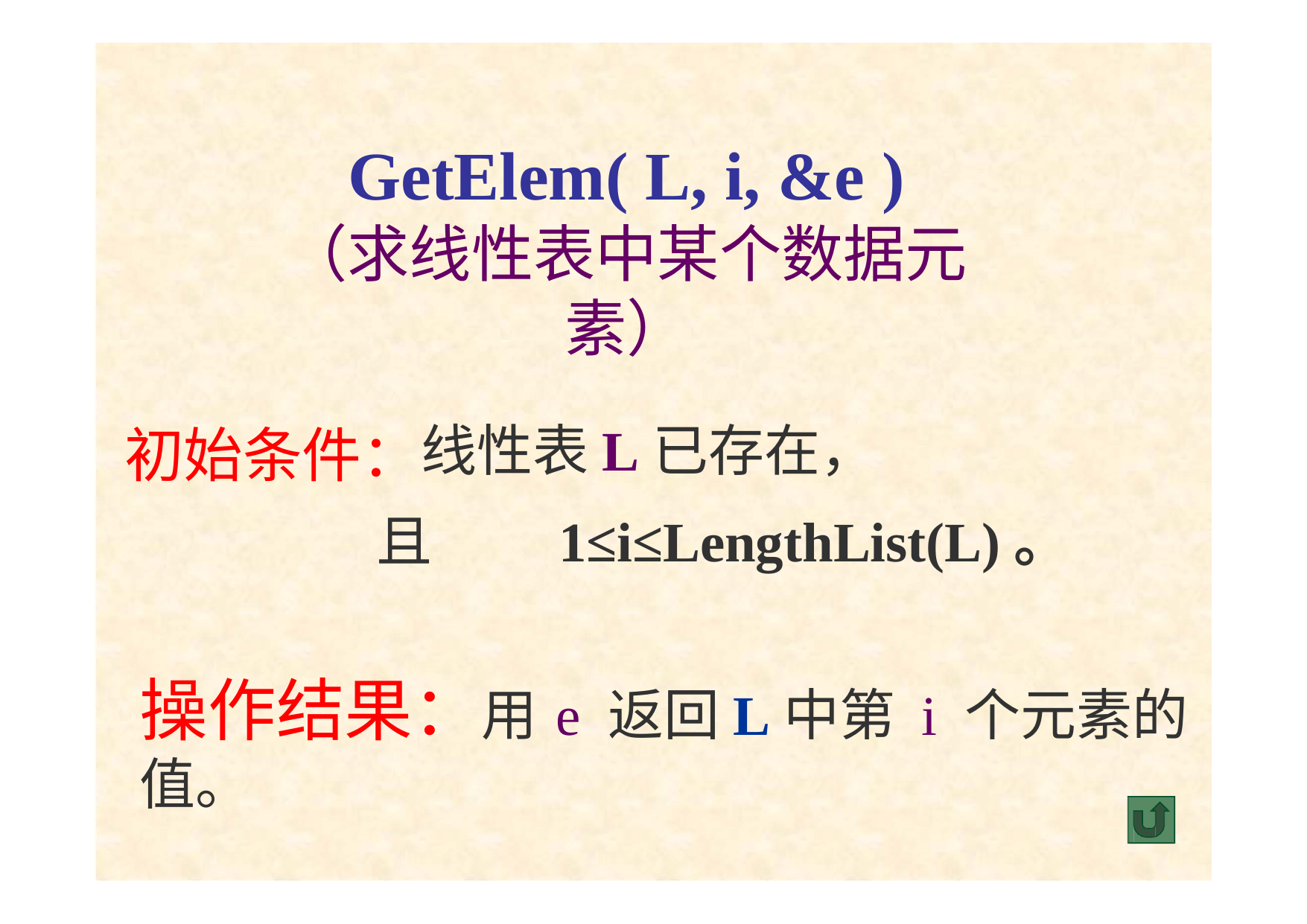

# GetElem( L, i, &e )
（求线性表中某个数据元素）
初始条件：线性表L已存在，
且	1≤i≤LengthList(L)。

操作结果：用	e 返回L中第	i 个元素的值。